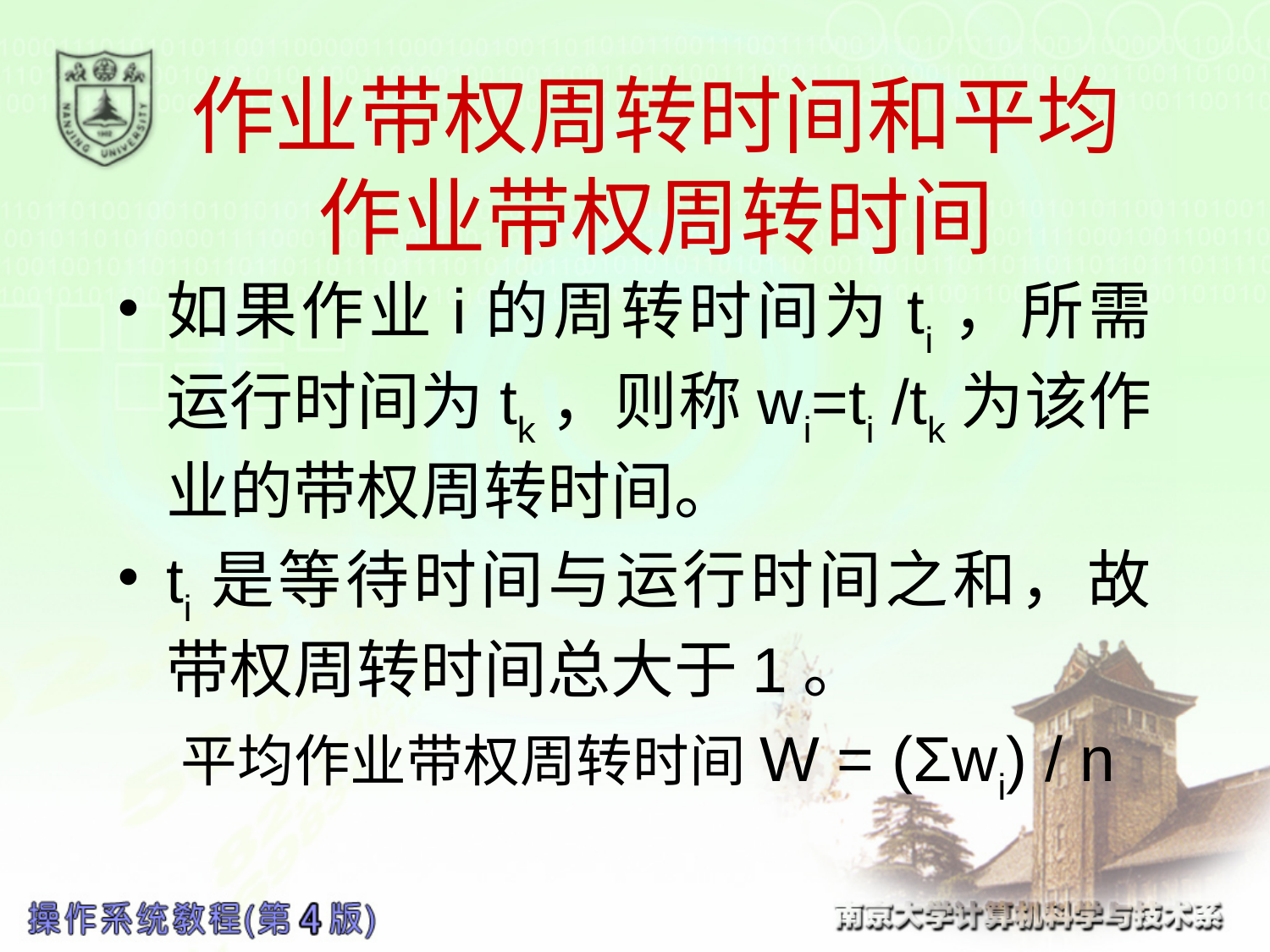

作业带权周转时间和平均
作业带权周转时间
如果作业i的周转时间为ti，所需运行时间为tk，则称wi=ti /tk为该作业的带权周转时间。
ti是等待时间与运行时间之和，故带权周转时间总大于1。
 平均作业带权周转时间W = (Σwi) / n